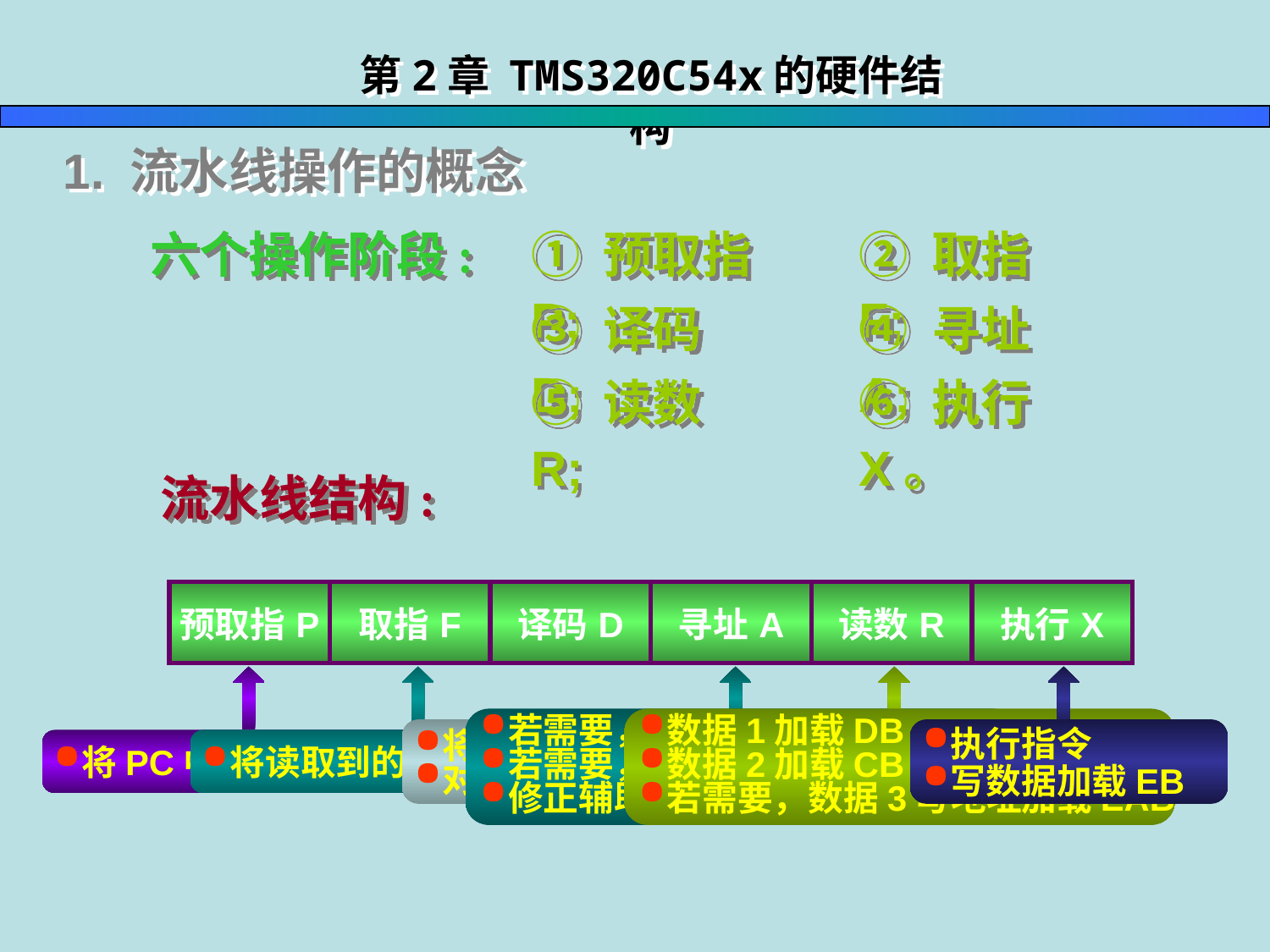

第2章 TMS320C54x的硬件结构

1. 流水线操作的概念
六个操作阶段:
① 预取指P;
② 取指F;
③ 译码D;
④ 寻址A;
⑤ 读数R;
⑥ 执行X。
流水线结构:
| 预取指P | 取指F | 译码D | 寻址A | 读数R | 执行X |
| --- | --- | --- | --- | --- | --- |

将PC中的内容加载PAB

将读取到的指令字加载PB

将PB的内容加载IR
对IR的内容译码

若需要，数据1读地址加载DAB
若需要，数据2读地址加载CAB
修正辅助寄存器和堆栈指针

数据1加载DB
数据2加载CB
若需要，数据3写地址加载EAB

执行指令
写数据加载EB
131